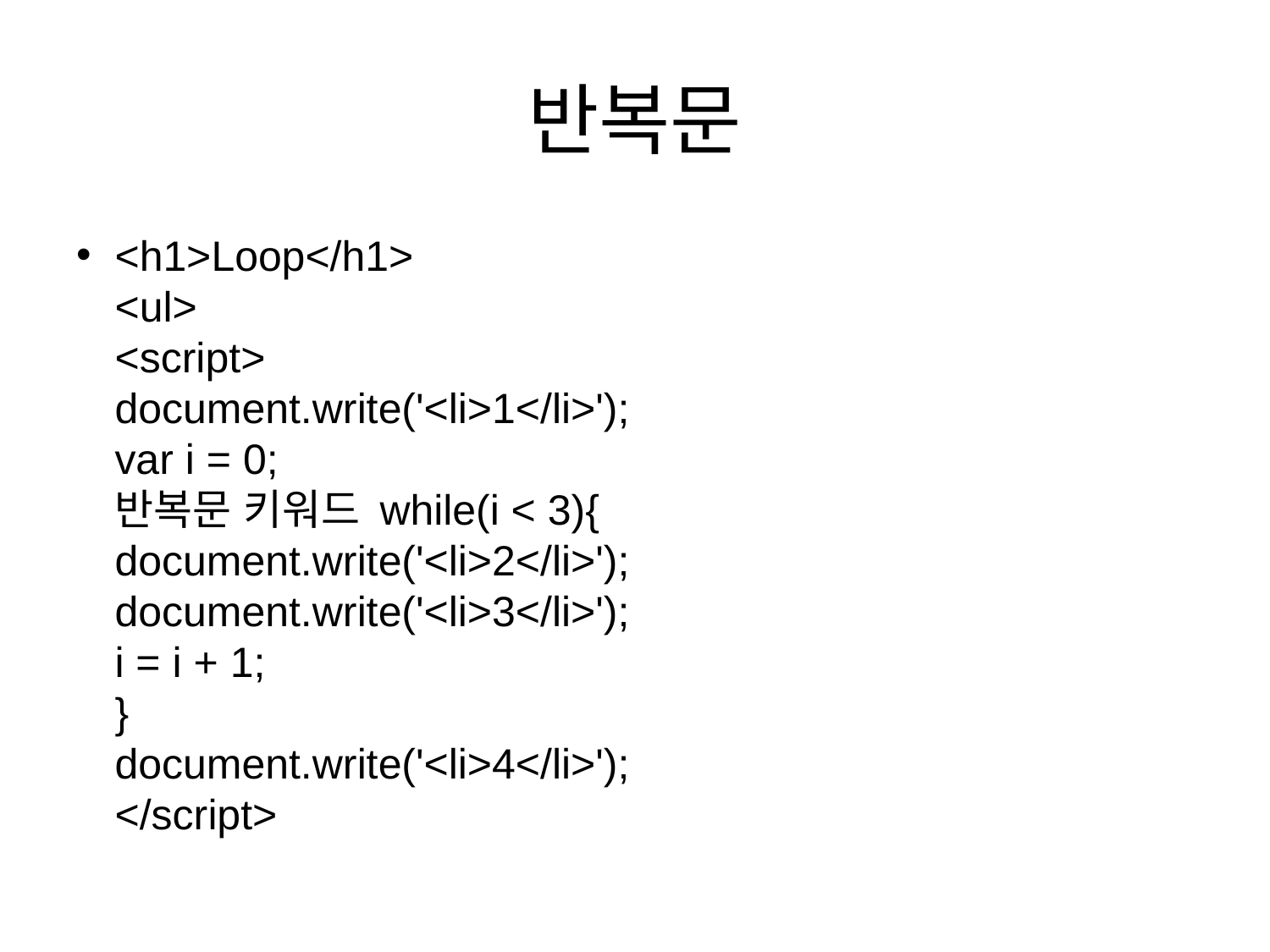

# 반복문
<h1>Loop</h1>
<ul>
<script>
document.write('<li>1</li>');
var i = 0;
반복문 키워드 while(i < 3){
document.write('<li>2</li>');
document.write('<li>3</li>');
i = i + 1;
}
document.write('<li>4</li>');
</script>